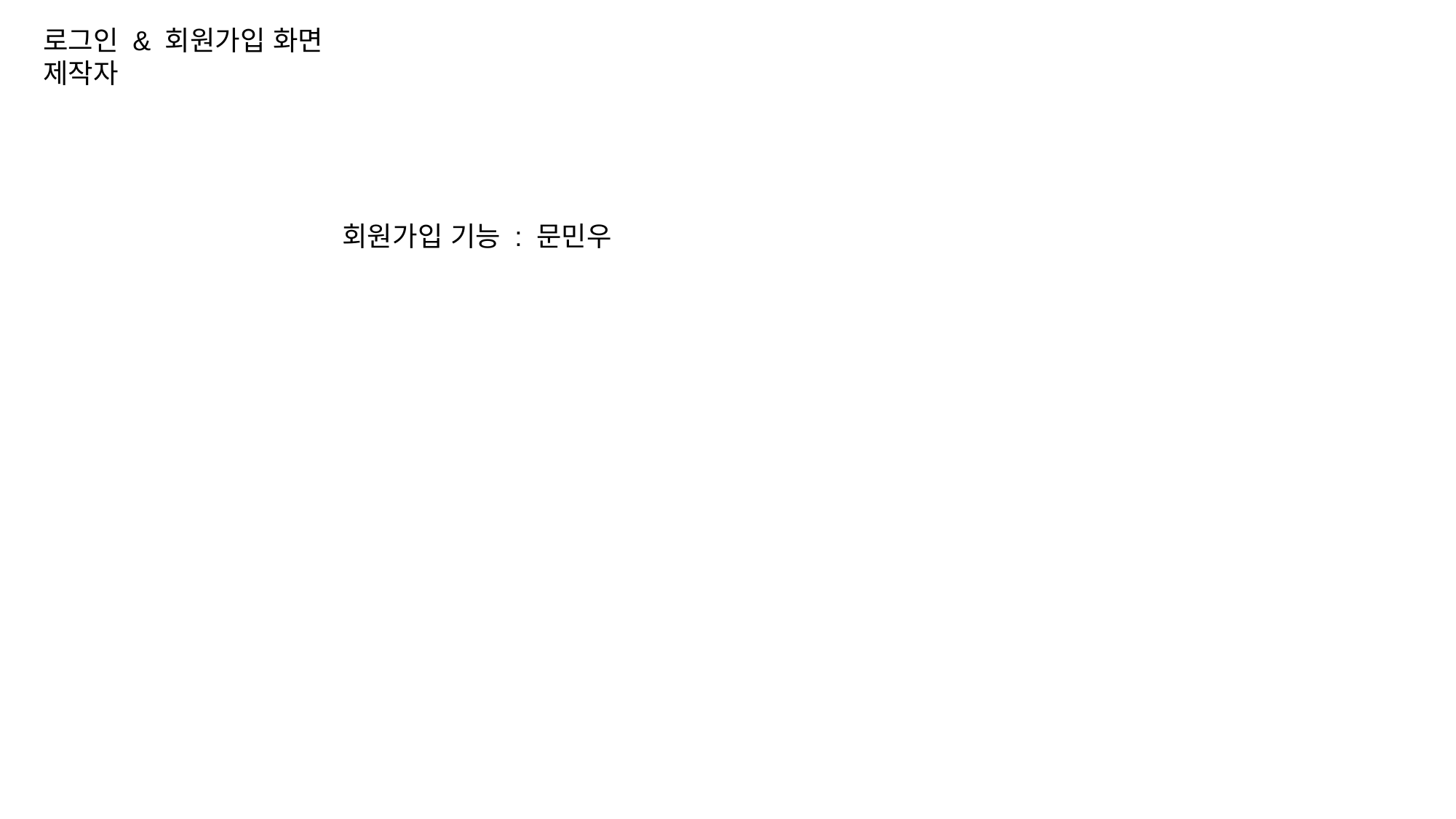

로그인 & 회원가입 화면
제작자
회원가입 기능 : 문민우